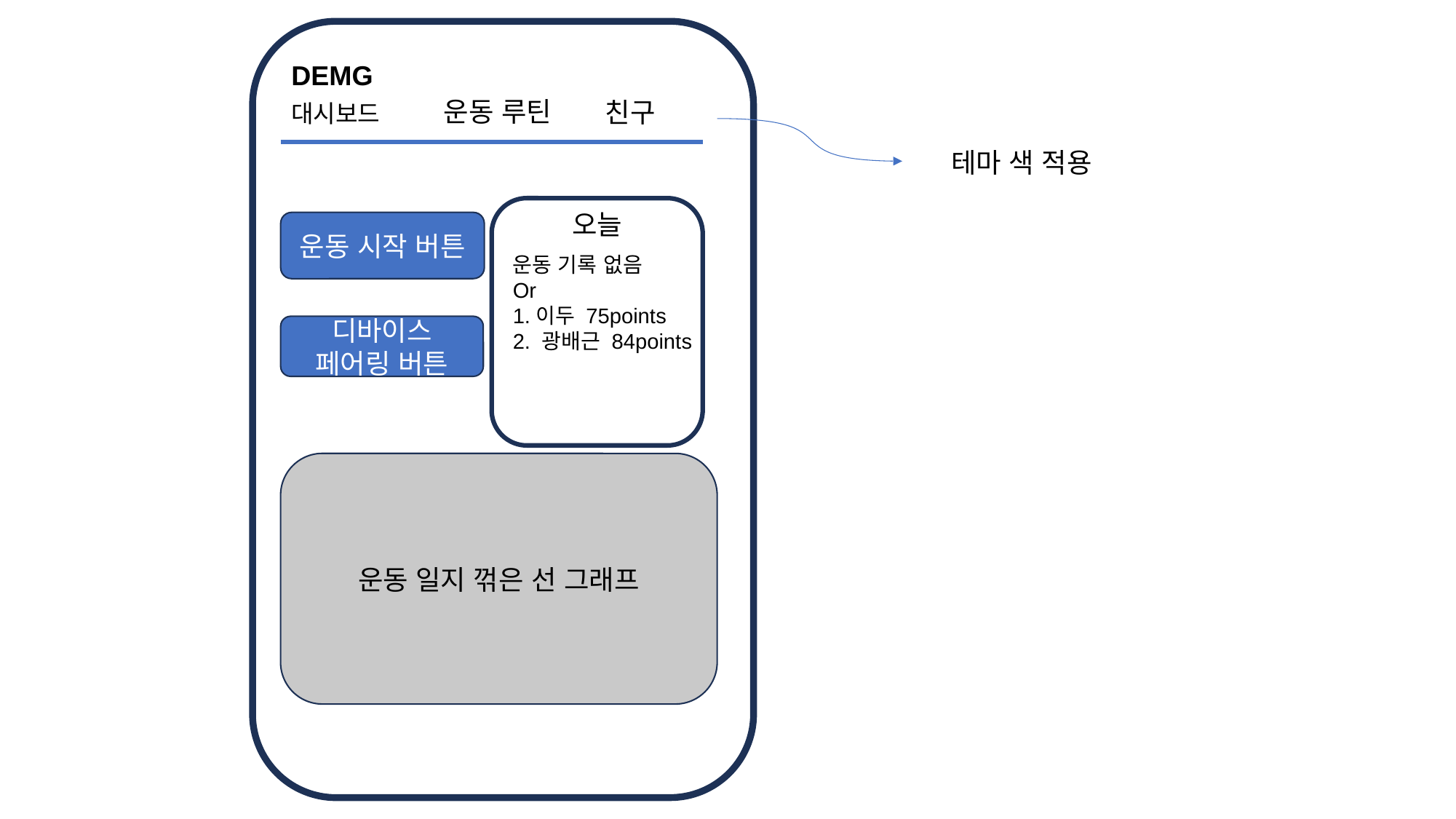

DEMG
운동 루틴
친구
대시보드
테마 색 적용
오늘

운동 시작 버튼
운동 기록 없음
Or
1.이두 75points
2. 광배근 84points

디바이스 페어링 버튼
운동 일지 꺾은 선 그래프